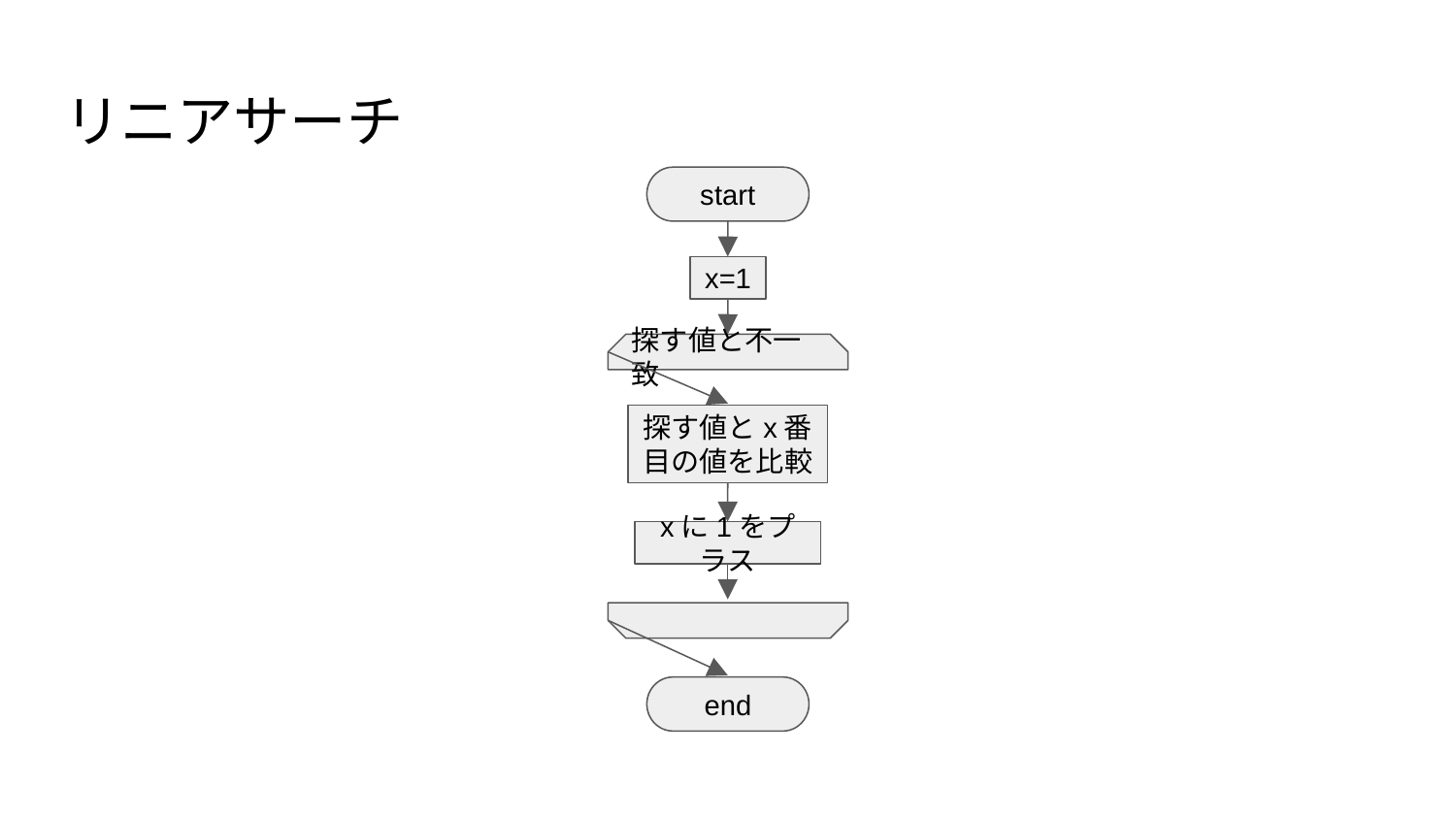

# リニアサーチ
start
x=1
探す値と不一致
探す値とx番目の値を比較
xに1をプラス

end